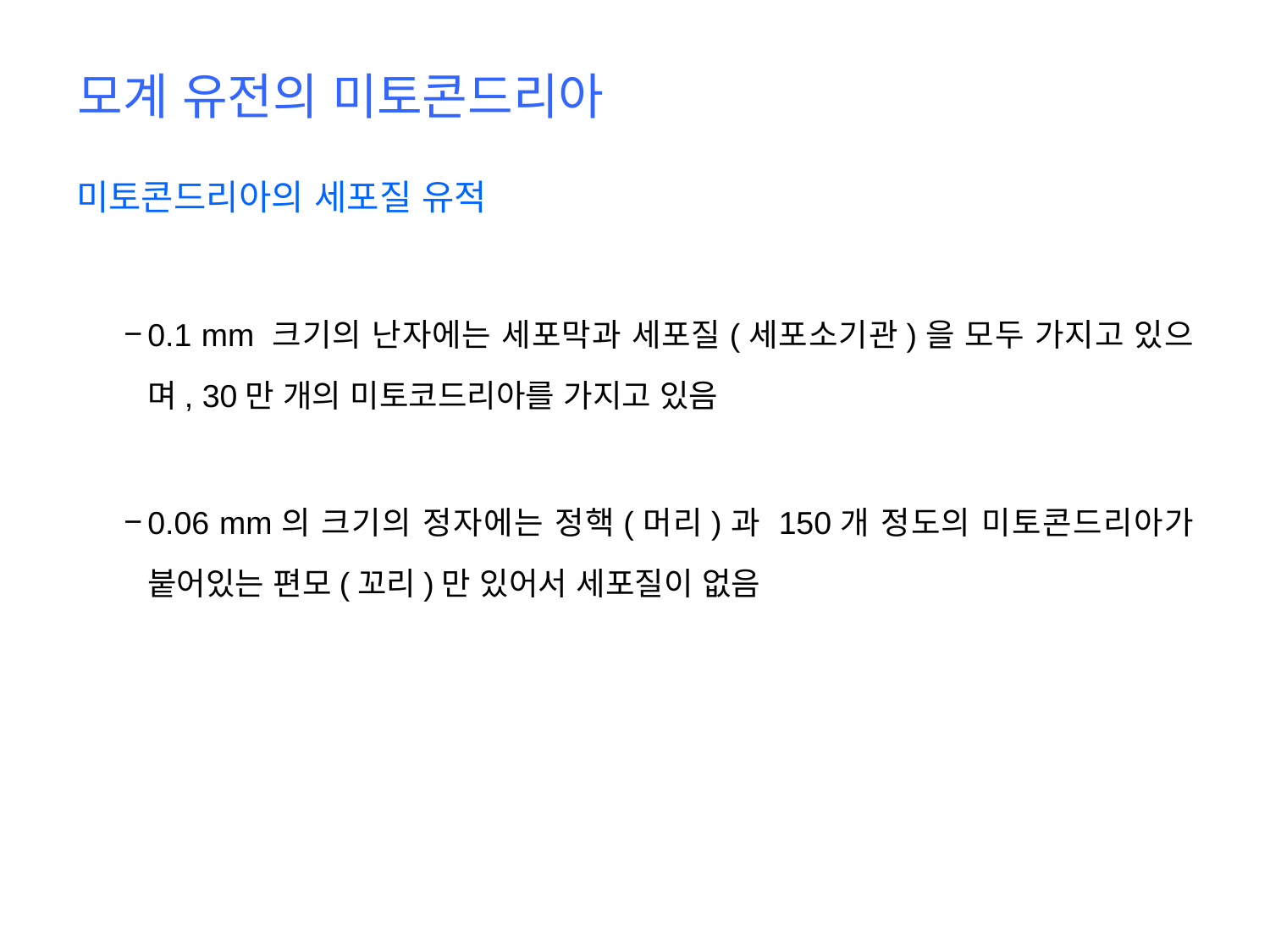

# 모계 유전의 미토콘드리아
미토콘드리아의 세포질 유적

0.1 mm 크기의 난자에는 세포막과 세포질(세포소기관)을 모두 가지고 있으며, 30만 개의 미토코드리아를 가지고 있음

0.06 mm의 크기의 정자에는 정핵(머리)과 150개 정도의 미토콘드리아가 붙어있는 편모(꼬리)만 있어서 세포질이 없음